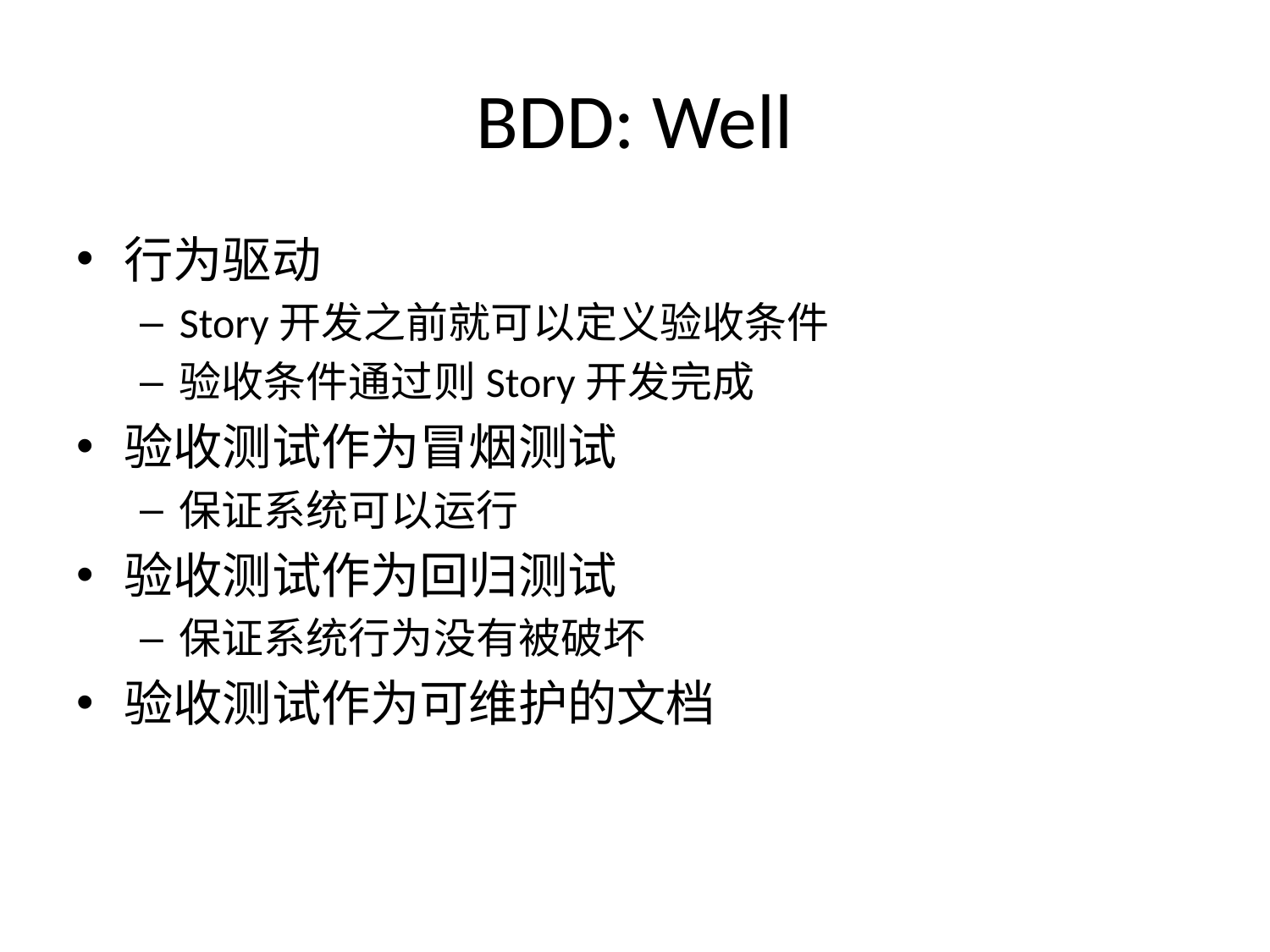

# BDD: Well
行为驱动
Story开发之前就可以定义验收条件
验收条件通过则Story开发完成
验收测试作为冒烟测试
保证系统可以运行
验收测试作为回归测试
保证系统行为没有被破坏
验收测试作为可维护的文档